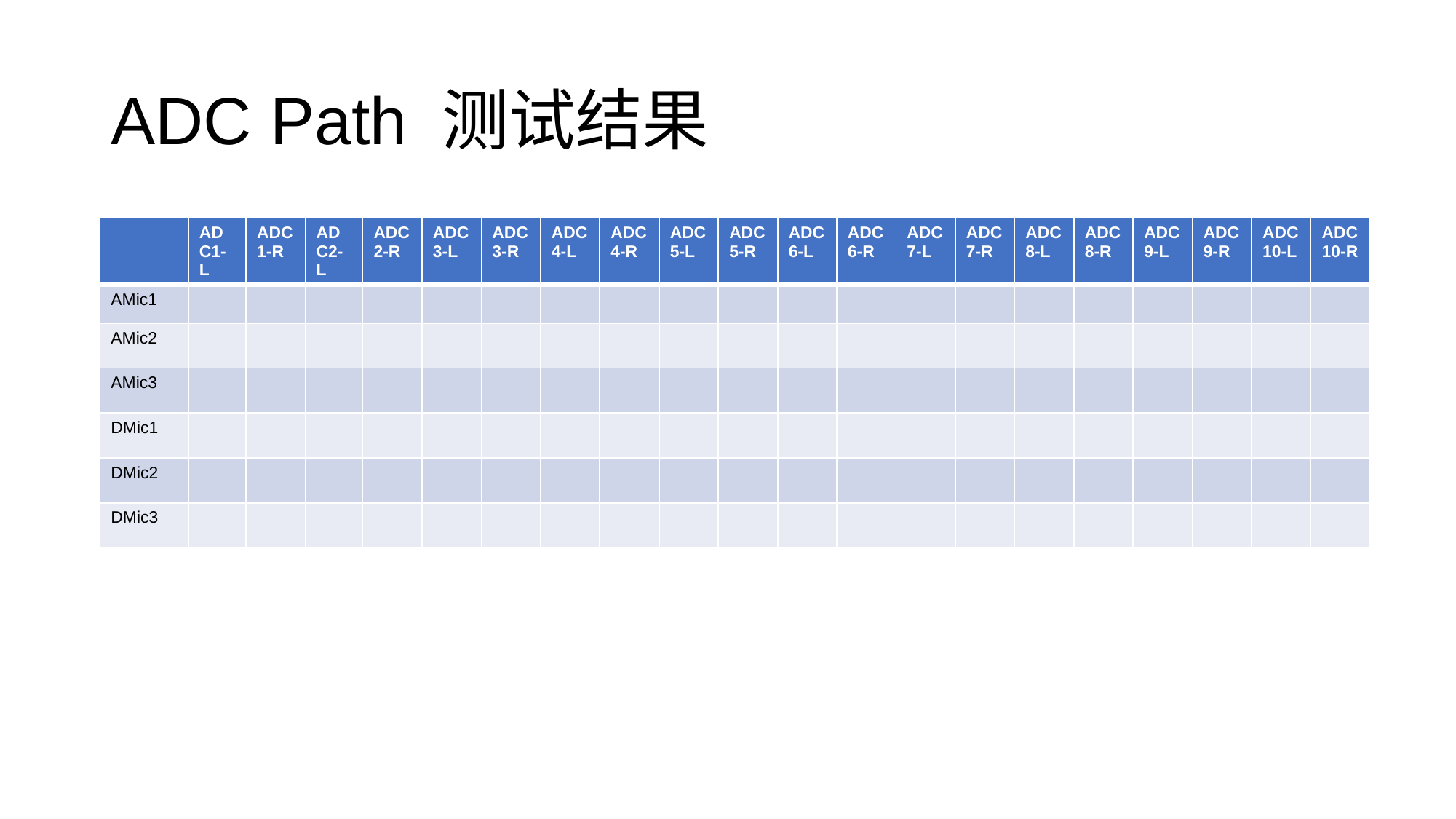

# ADC Path 测试结果
|  | ADC1-L | ADC1-R | ADC2-L | ADC2-R | ADC3-L | ADC3-R | ADC4-L | ADC4-R | ADC5-L | ADC5-R | ADC6-L | ADC6-R | ADC7-L | ADC7-R | ADC8-L | ADC8-R | ADC9-L | ADC9-R | ADC10-L | ADC10-R |
| --- | --- | --- | --- | --- | --- | --- | --- | --- | --- | --- | --- | --- | --- | --- | --- | --- | --- | --- | --- | --- |
| AMic1 |  |  |  |  |  |  |  |  |  |  |  |  |  |  |  |  |  |  |  |  |
| AMic2 |  |  |  |  |  |  |  |  |  |  |  |  |  |  |  |  |  |  |  |  |
| AMic3 |  |  |  |  |  |  |  |  |  |  |  |  |  |  |  |  |  |  |  |  |
| DMic1 |  |  |  |  |  |  |  |  |  |  |  |  |  |  |  |  |  |  |  |  |
| DMic2 |  |  |  |  |  |  |  |  |  |  |  |  |  |  |  |  |  |  |  |  |
| DMic3 |  |  |  |  |  |  |  |  |  |  |  |  |  |  |  |  |  |  |  |  |